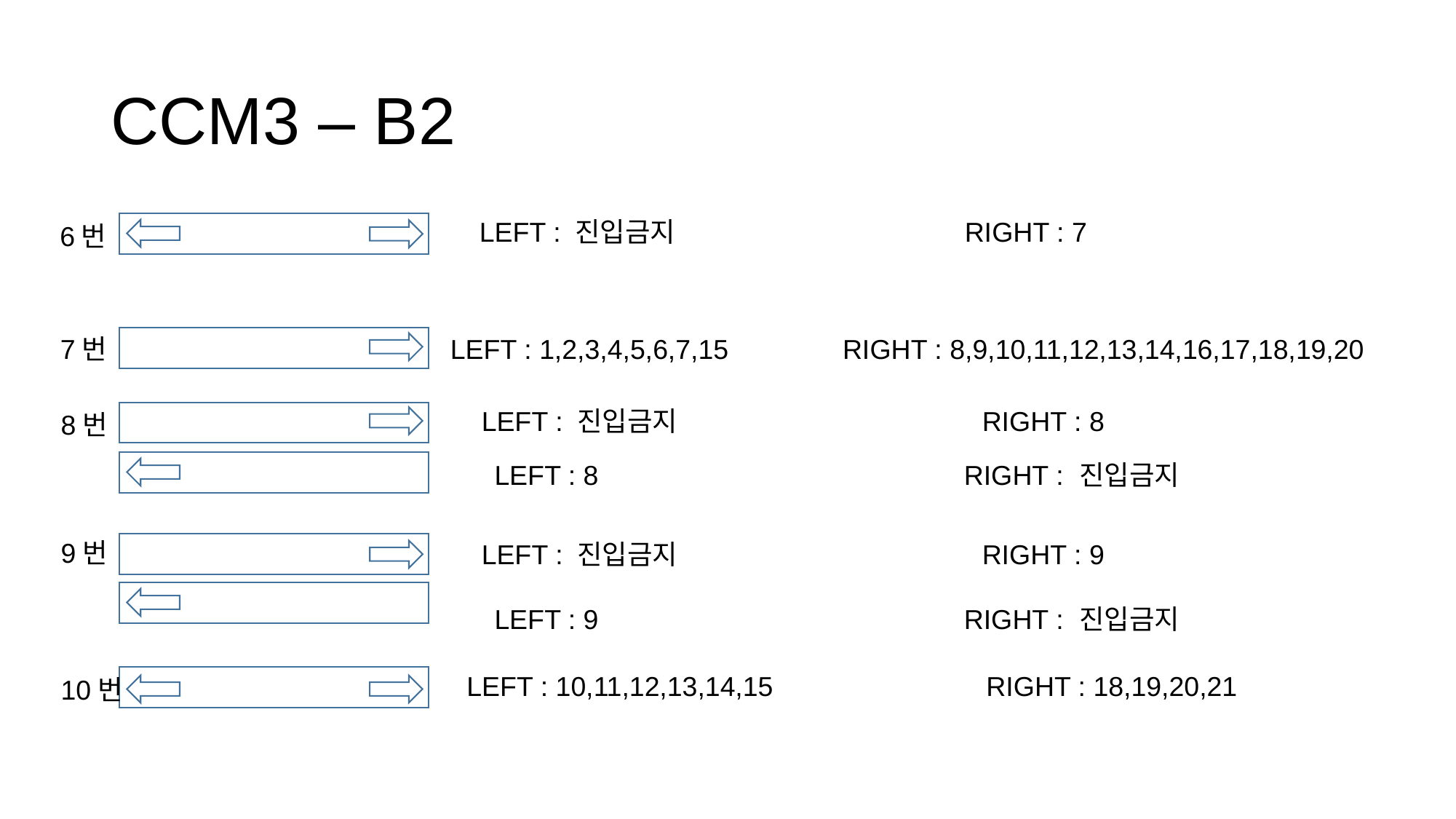

# CCM3 – B2
LEFT : 진입금지                                     RIGHT : 7
6번

7번
LEFT : 1,2,3,4,5,6,7,15               RIGHT : 8,9,10,11,12,13,14,16,17,18,19,20

LEFT : 진입금지                                       RIGHT : 8
8번

LEFT : 8                                                RIGHT : 진입금지

9번
LEFT : 진입금지                                       RIGHT : 9

LEFT : 9                                                RIGHT : 진입금지
LEFT : 10,11,12,13,14,15                            RIGHT : 18,19,20,21
10번